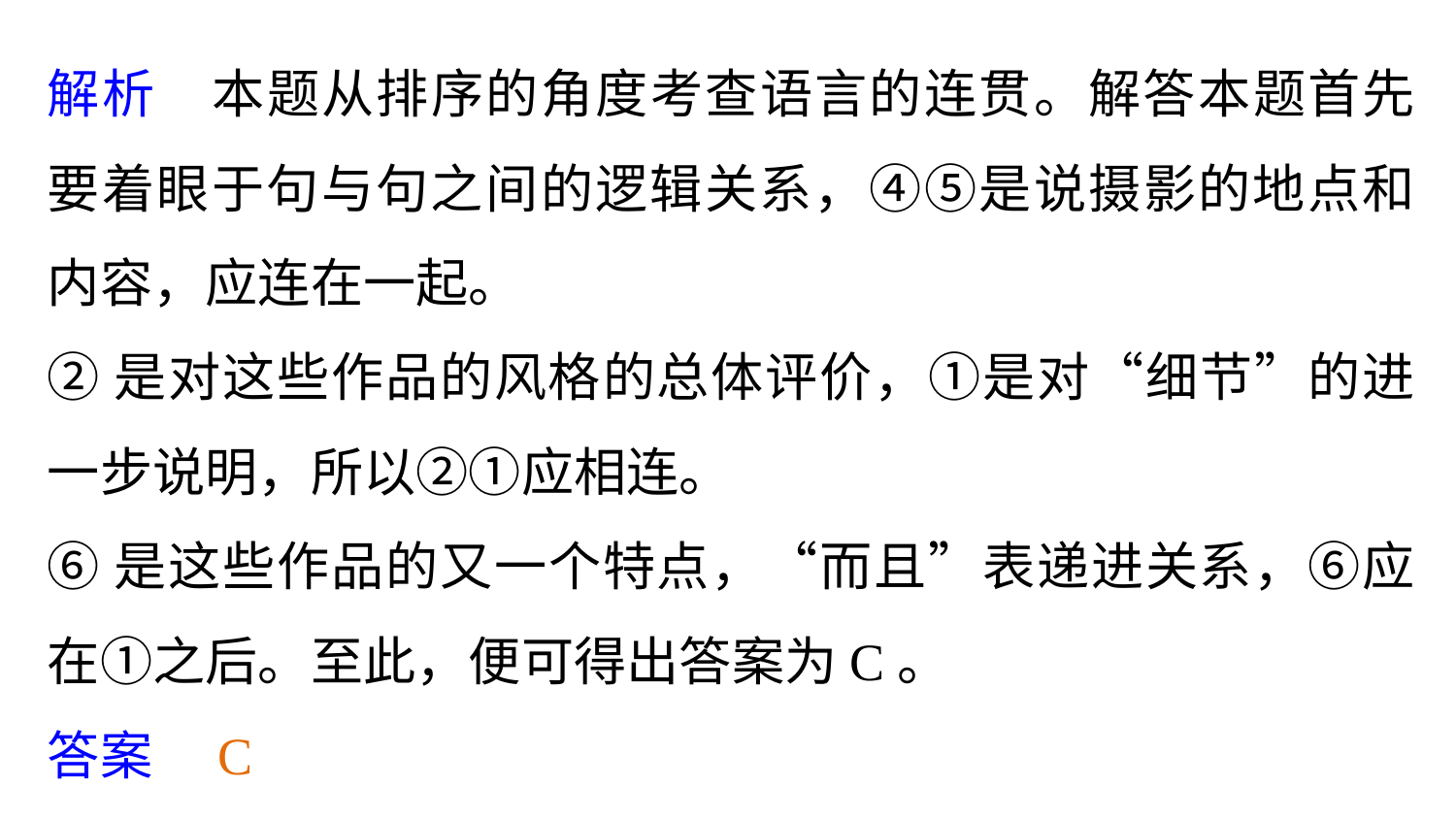

解析　本题从排序的角度考查语言的连贯。解答本题首先要着眼于句与句之间的逻辑关系，④⑤是说摄影的地点和内容，应连在一起。
②是对这些作品的风格的总体评价，①是对“细节”的进一步说明，所以②①应相连。
⑥是这些作品的又一个特点，“而且”表递进关系，⑥应在①之后。至此，便可得出答案为C。
答案　C